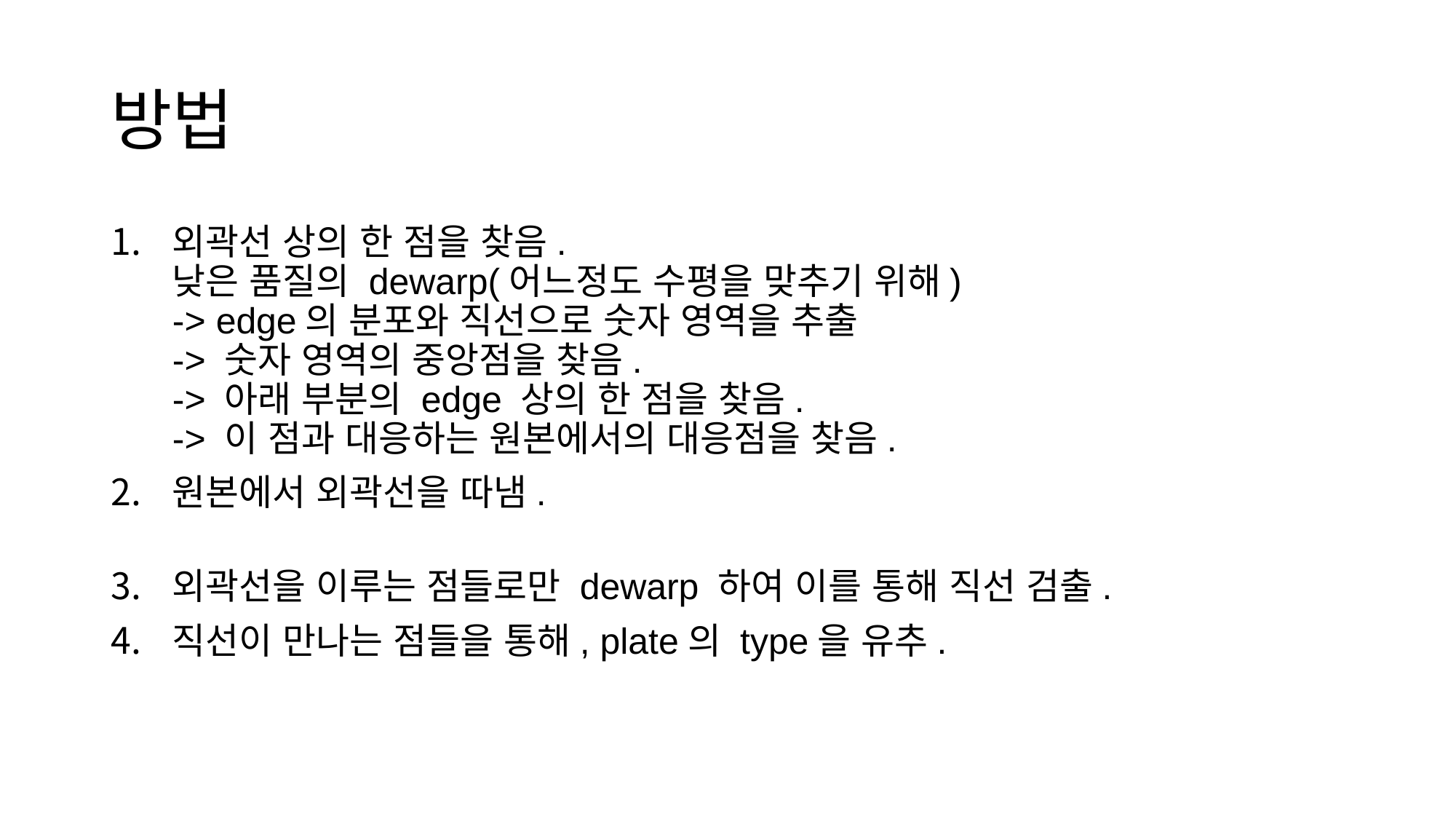

# 방법
외곽선 상의 한 점을 찾음.
낮은 품질의 dewarp(어느정도 수평을 맞추기 위해)
-> edge의 분포와 직선으로 숫자 영역을 추출
-> 숫자 영역의 중앙점을 찾음.
-> 아래 부분의 edge 상의 한 점을 찾음.
-> 이 점과 대응하는 원본에서의 대응점을 찾음.
원본에서 외곽선을 따냄.
외곽선을 이루는 점들로만 dewarp 하여 이를 통해 직선 검출.
직선이 만나는 점들을 통해, plate의 type을 유추.